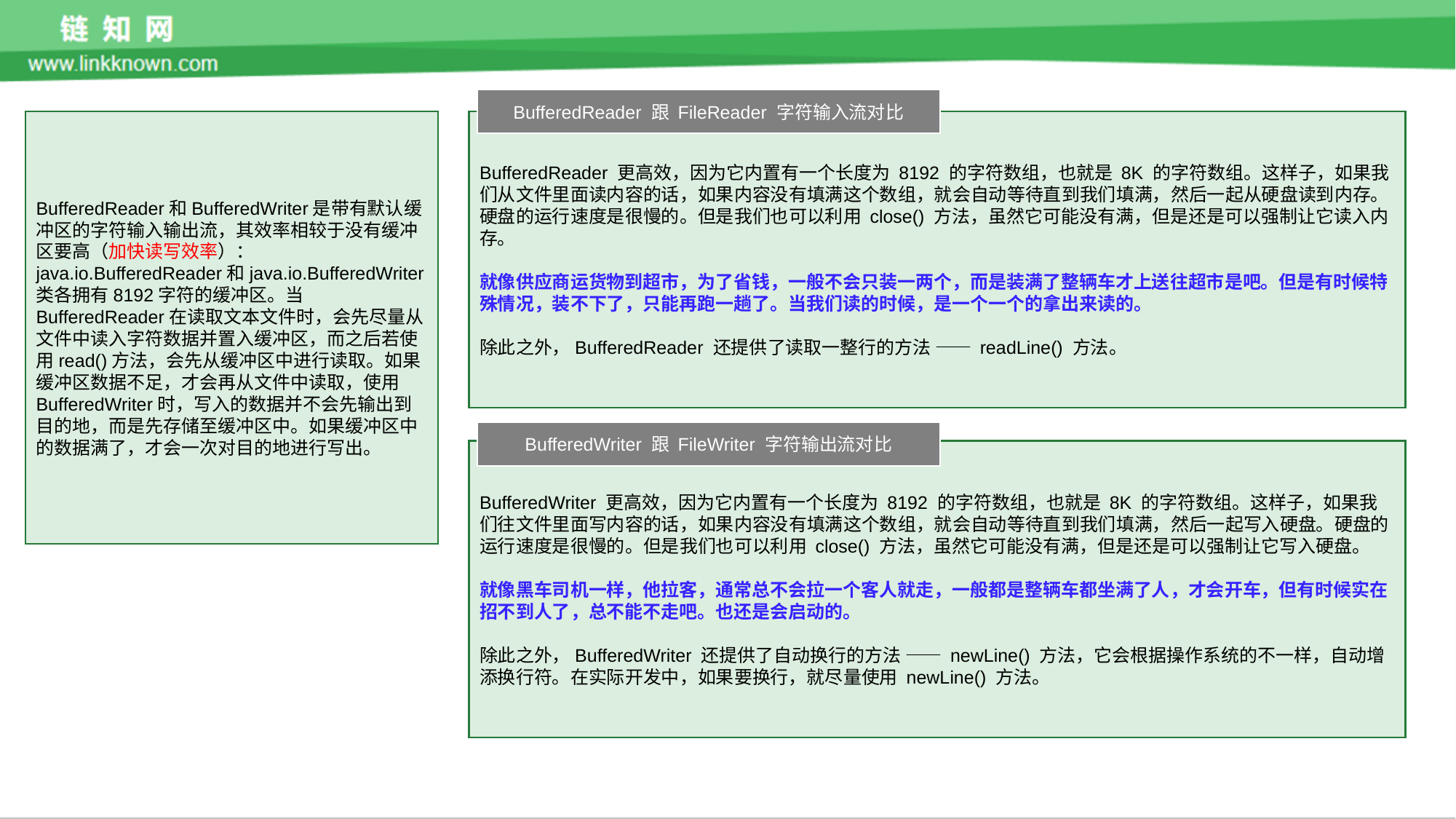

BufferedReader 跟 FileReader 字符输入流对比

BufferedReader和BufferedWriter是带有默认缓冲区的字符输入输出流，其效率相较于没有缓冲区要高（加快读写效率）：
java.io.BufferedReader和java.io.BufferedWriter类各拥有8192字符的缓冲区。当BufferedReader在读取文本文件时，会先尽量从文件中读入字符数据并置入缓冲区，而之后若使用read()方法，会先从缓冲区中进行读取。如果缓冲区数据不足，才会再从文件中读取，使用BufferedWriter时，写入的数据并不会先输出到目的地，而是先存储至缓冲区中。如果缓冲区中的数据满了，才会一次对目的地进行写出。

BufferedReader 更高效，因为它内置有一个长度为 8192 的字符数组，也就是 8K 的字符数组。这样子，如果我们从文件里面读内容的话，如果内容没有填满这个数组，就会自动等待直到我们填满，然后一起从硬盘读到内存。硬盘的运行速度是很慢的。但是我们也可以利用 close() 方法，虽然它可能没有满，但是还是可以强制让它读入内存。

就像供应商运货物到超市，为了省钱，一般不会只装一两个，而是装满了整辆车才上送往超市是吧。但是有时候特殊情况，装不下了，只能再跑一趟了。当我们读的时候，是一个一个的拿出来读的。

除此之外，BufferedReader 还提供了读取一整行的方法 —— readLine() 方法。

BufferedWriter 跟 FileWriter 字符输出流对比
BufferedWriter 更高效，因为它内置有一个长度为 8192 的字符数组，也就是 8K 的字符数组。这样子，如果我们往文件里面写内容的话，如果内容没有填满这个数组，就会自动等待直到我们填满，然后一起写入硬盘。硬盘的运行速度是很慢的。但是我们也可以利用 close() 方法，虽然它可能没有满，但是还是可以强制让它写入硬盘。

就像黑车司机一样，他拉客，通常总不会拉一个客人就走，一般都是整辆车都坐满了人，才会开车，但有时候实在招不到人了，总不能不走吧。也还是会启动的。

除此之外，BufferedWriter 还提供了自动换行的方法 —— newLine() 方法，它会根据操作系统的不一样，自动增添换行符。在实际开发中，如果要换行，就尽量使用 newLine() 方法。